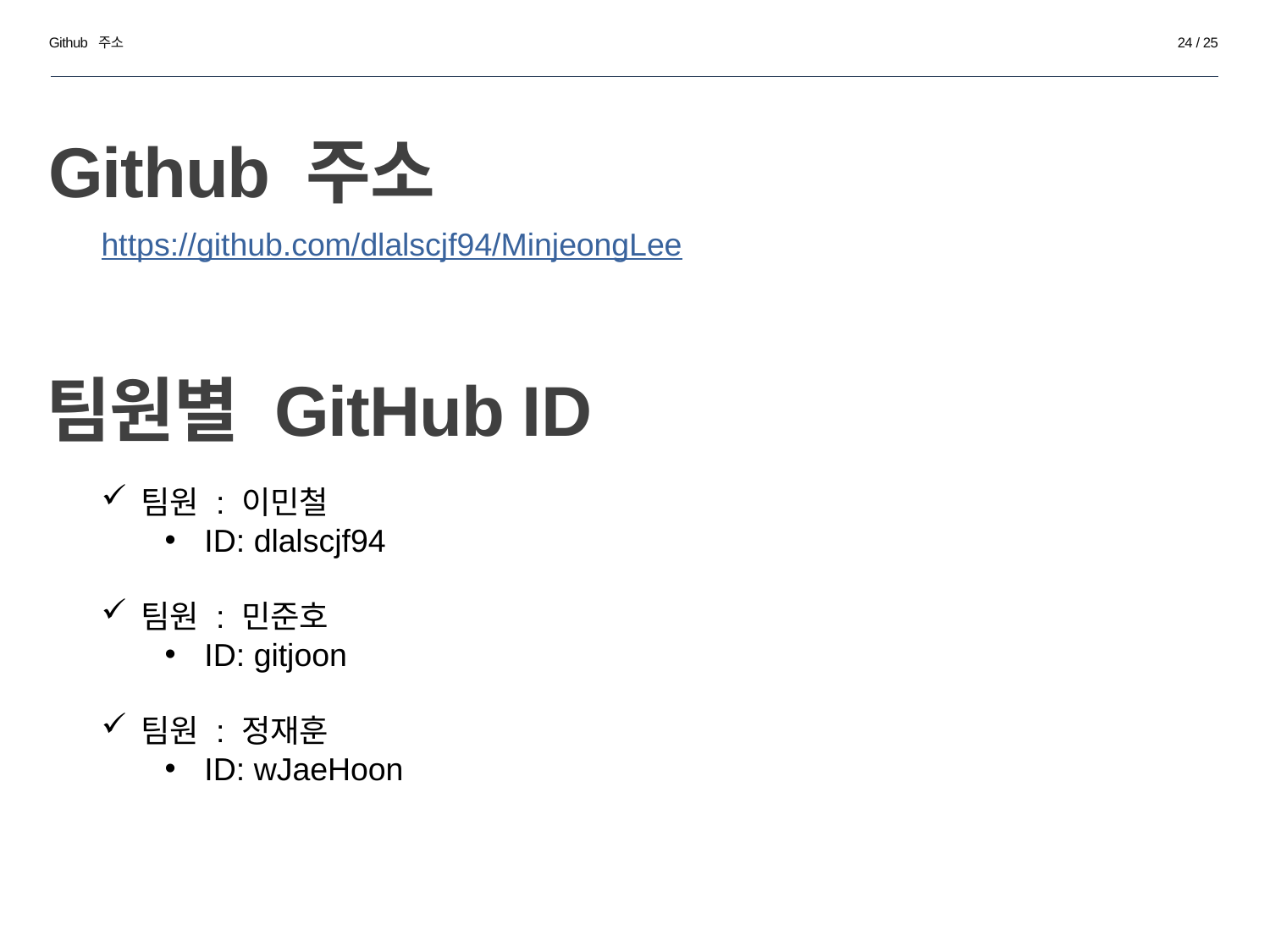

Github  주소
24 / 25
# Github 주소
https://github.com/dlalscjf94/MinjeongLee
팀원별 GitHub ID
팀원 : 이민철
ID: dlalscjf94

팀원 : 민준호
ID: gitjoon

팀원 : 정재훈
ID: wJaeHoon